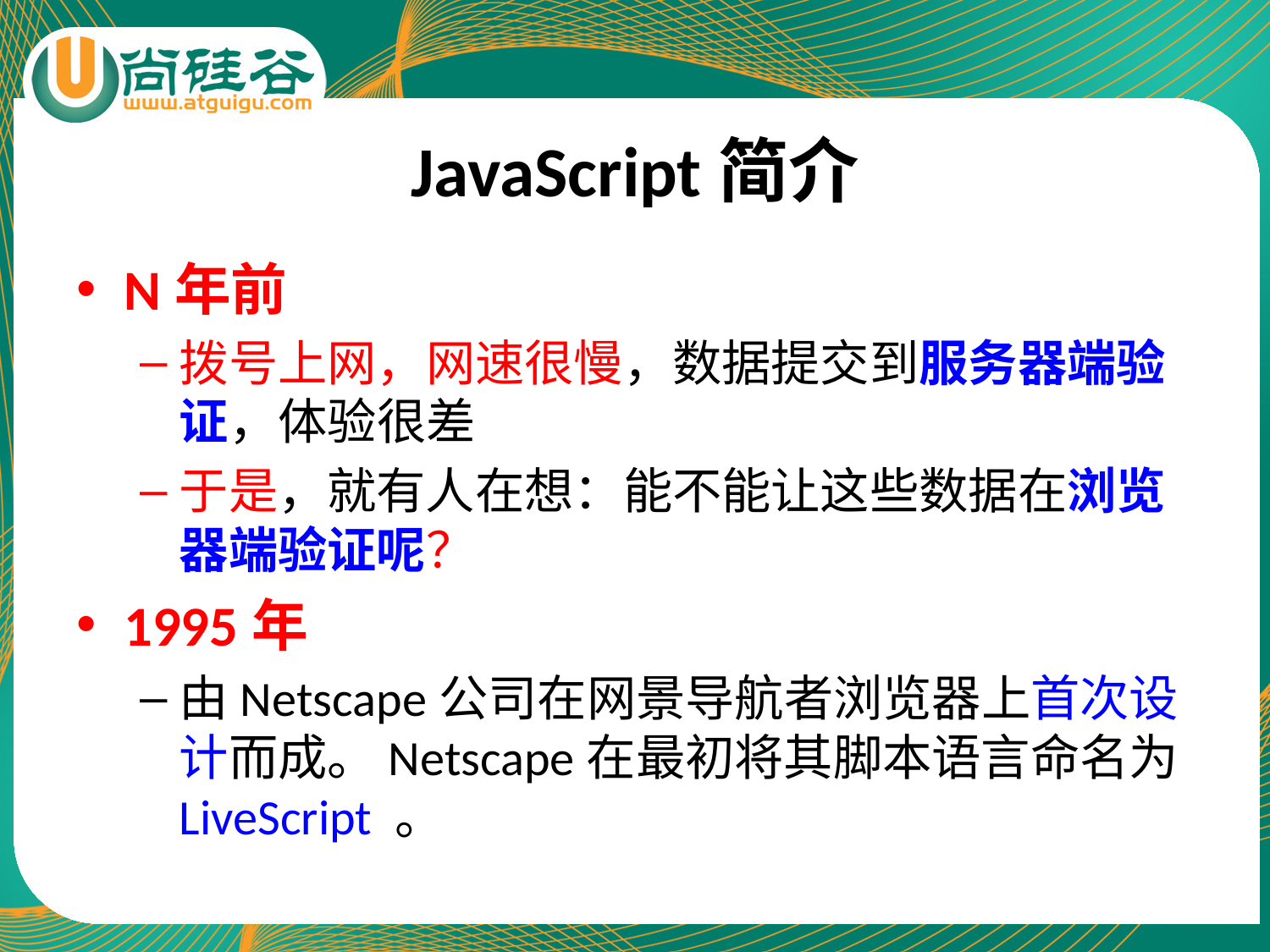

# JavaScript简介
N年前
拨号上网，网速很慢，数据提交到服务器端验证，体验很差
于是，就有人在想：能不能让这些数据在浏览器端验证呢？
1995年
由Netscape公司在网景导航者浏览器上首次设计而成。Netscape在最初将其脚本语言命名为LiveScript 。